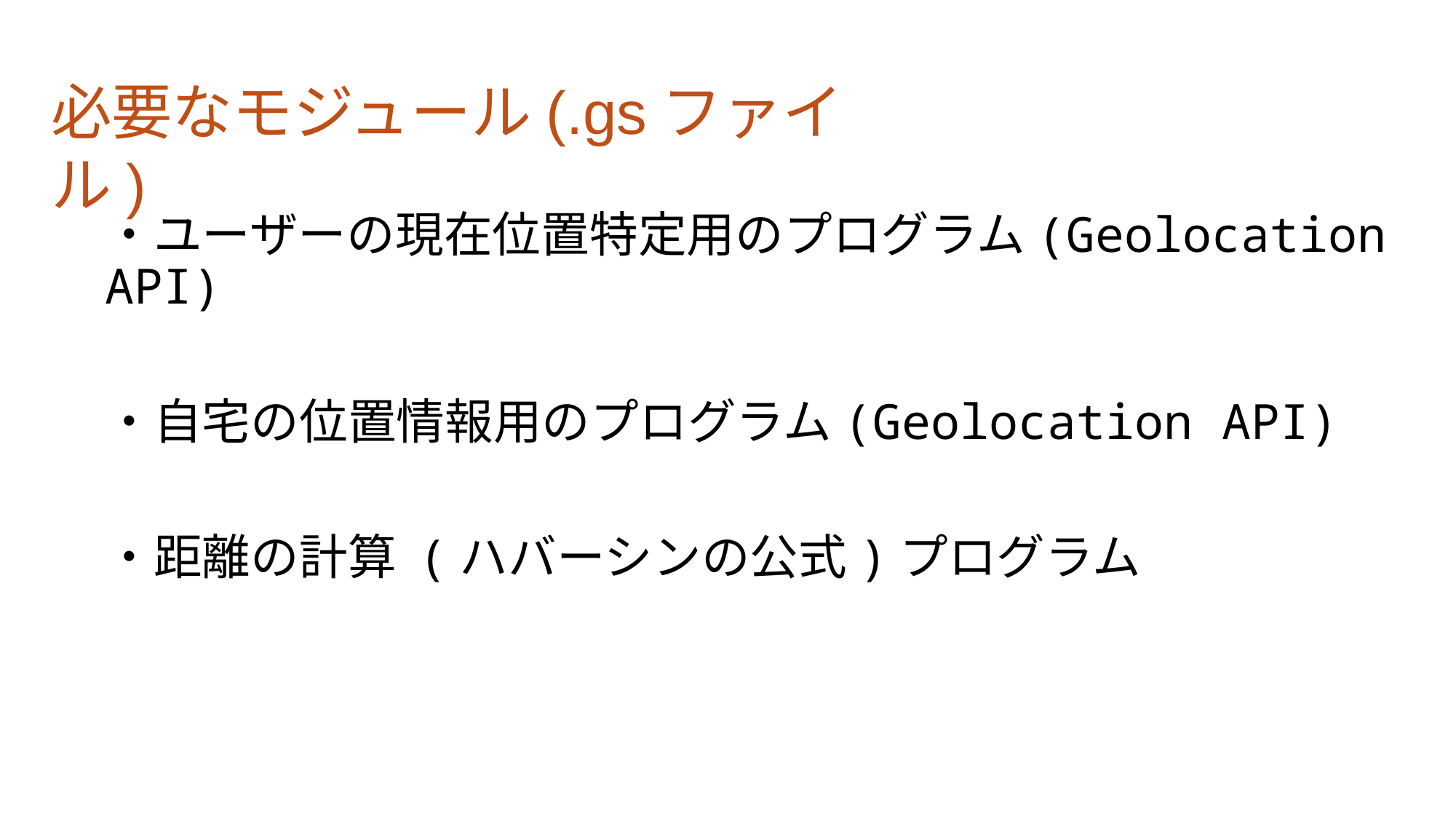

必要なモジュール(.gsファイル)
・ユーザーの現在位置特定用のプログラム(Geolocation API)

・自宅の位置情報用のプログラム(Geolocation API)

・距離の計算 (ハバーシンの公式)プログラム